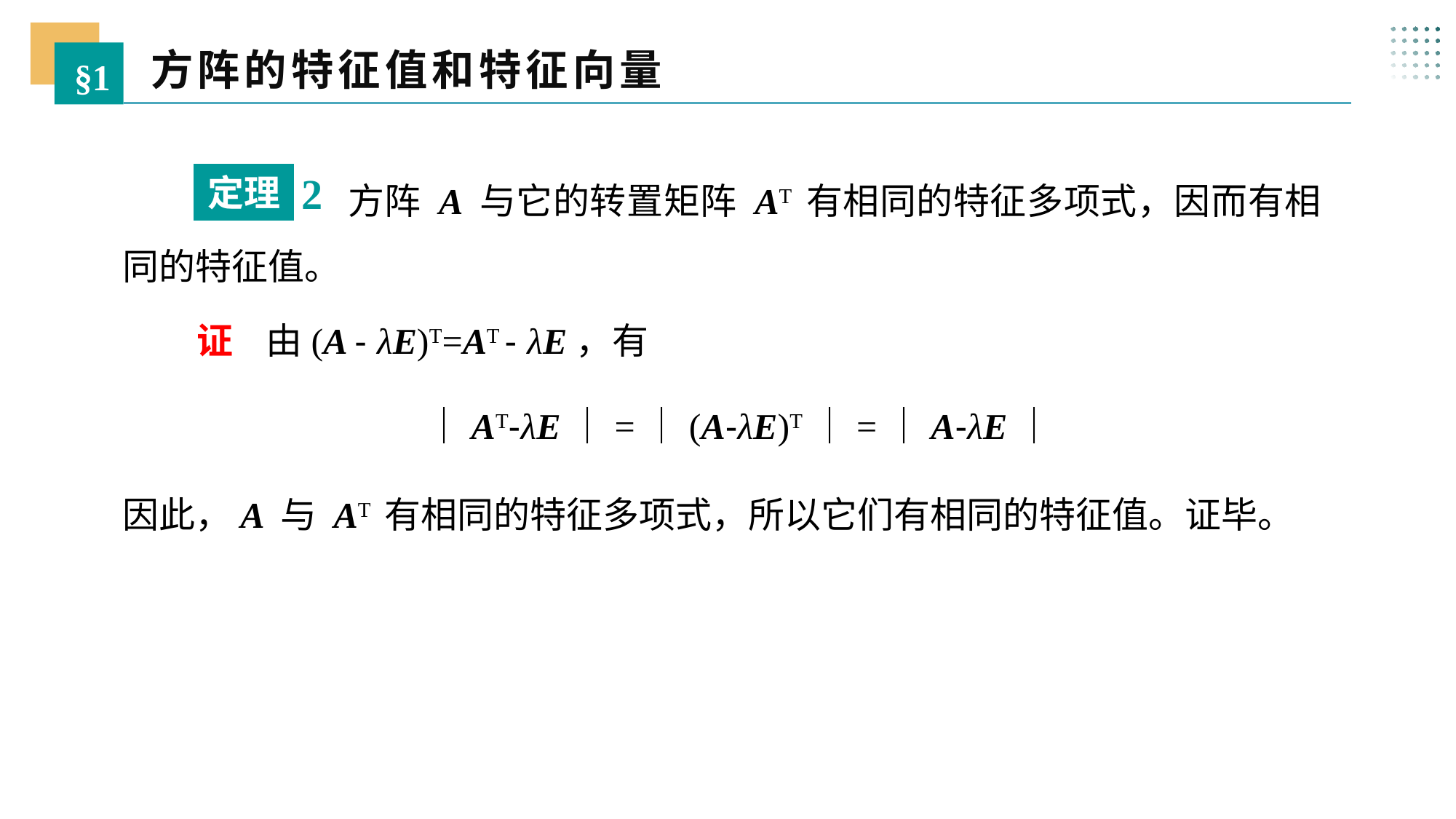

方阵的特征值和特征向量
§1
                         方阵 A 与它的转置矩阵 AT 有相同的特征多项式，因而有相同的特征值。
2

定理
        证    由(A - λE)T=AT - λE，有
｜AT-λE｜=｜(A-λE)T｜=｜A-λE｜
因此，A 与 AT 有相同的特征多项式，所以它们有相同的特征值。证毕。